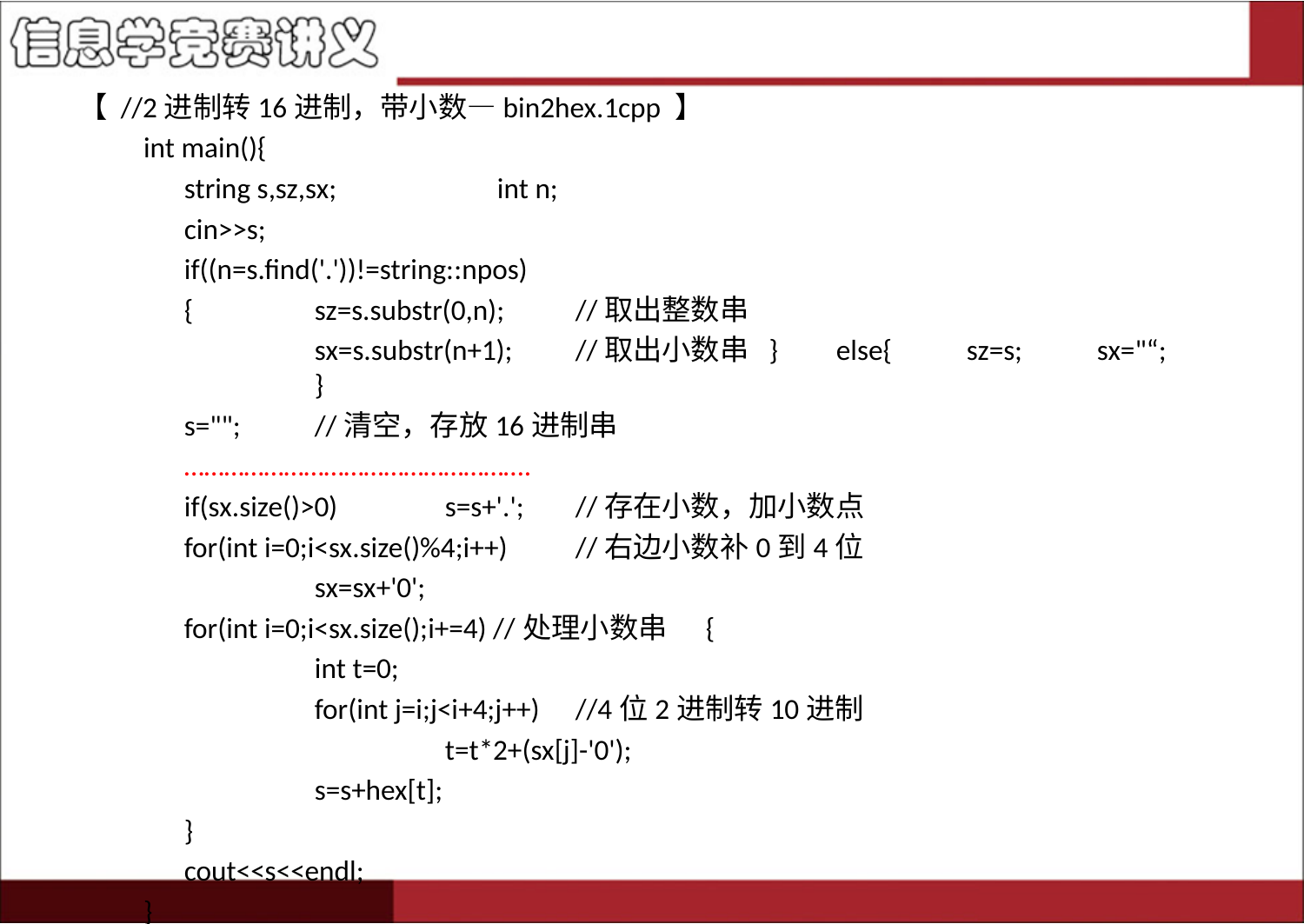

【 //2进制转16进制，带小数—bin2hex.1cpp 】
int main(){
	string s,sz,sx;	        int n;
	cin>>s;
	if((n=s.find('.'))!=string::npos)
	{	sz=s.substr(0,n);	//取出整数串
		sx=s.substr(n+1); 	//取出小数串  }	else{	sz=s;	sx="“;	}
	s="";	//清空，存放16进制串
	…………………………………………….
	if(sx.size()>0)	s=s+'.';	//存在小数，加小数点
	for(int i=0;i<sx.size()%4;i++)	//右边小数补0到4位
		sx=sx+'0';
	for(int i=0;i<sx.size();i+=4) //处理小数串 	{
		int t=0;
		for(int j=i;j<i+4;j++)	//4位2进制转10进制
			t=t*2+(sx[j]-'0');
		s=s+hex[t];
	}
	cout<<s<<endl;
}